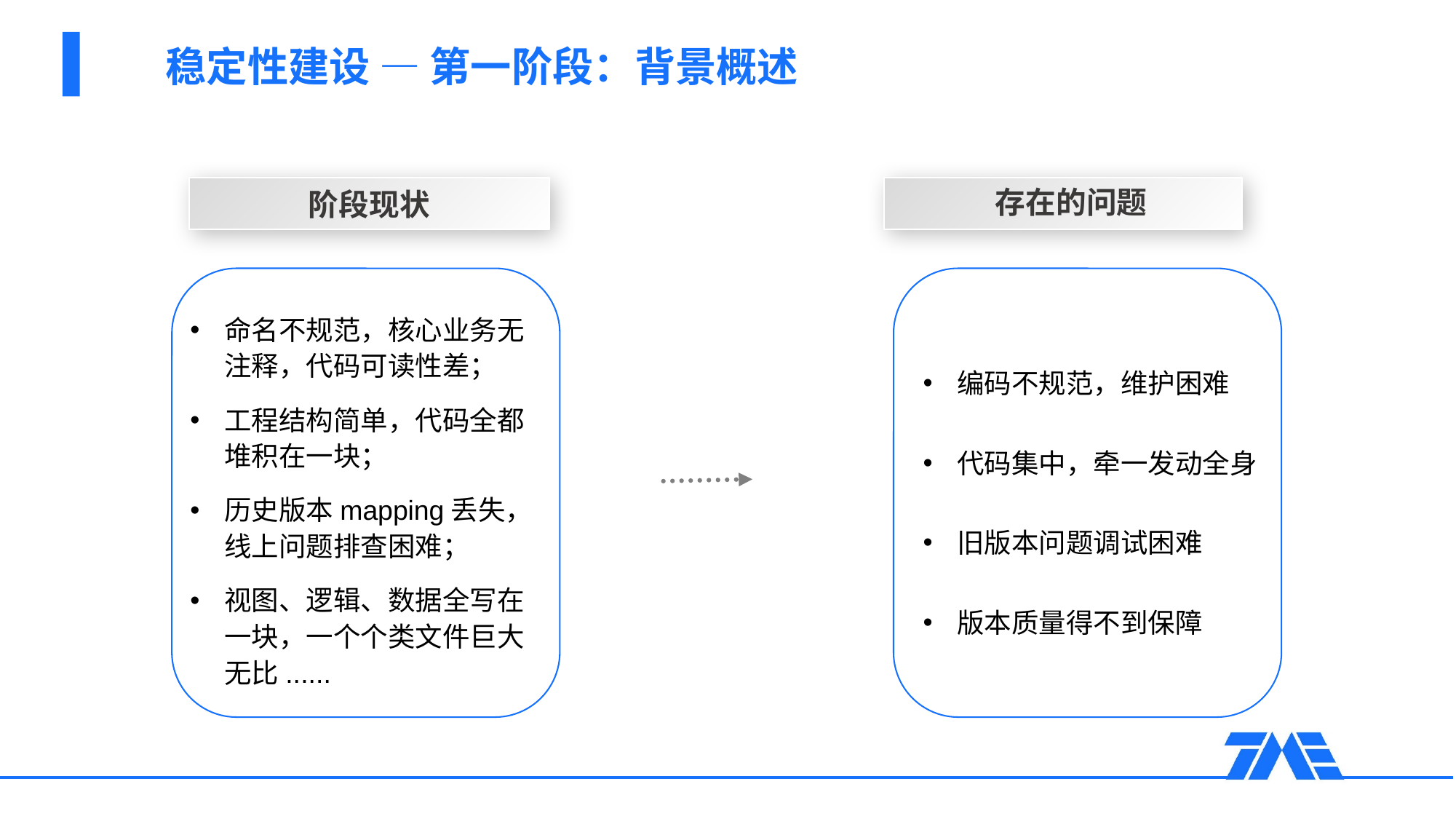

稳定性建设 — 第一阶段：背景概述

存在的问题
编码不规范，维护困难
代码集中，牵一发动全身
旧版本问题调试困难
版本质量得不到保障

阶段现状
命名不规范，核心业务无注释，代码可读性差；
工程结构简单，代码全都堆积在一块；
历史版本mapping丢失，线上问题排查困难；
视图、逻辑、数据全写在一块，一个个类文件巨大无比......

第一步